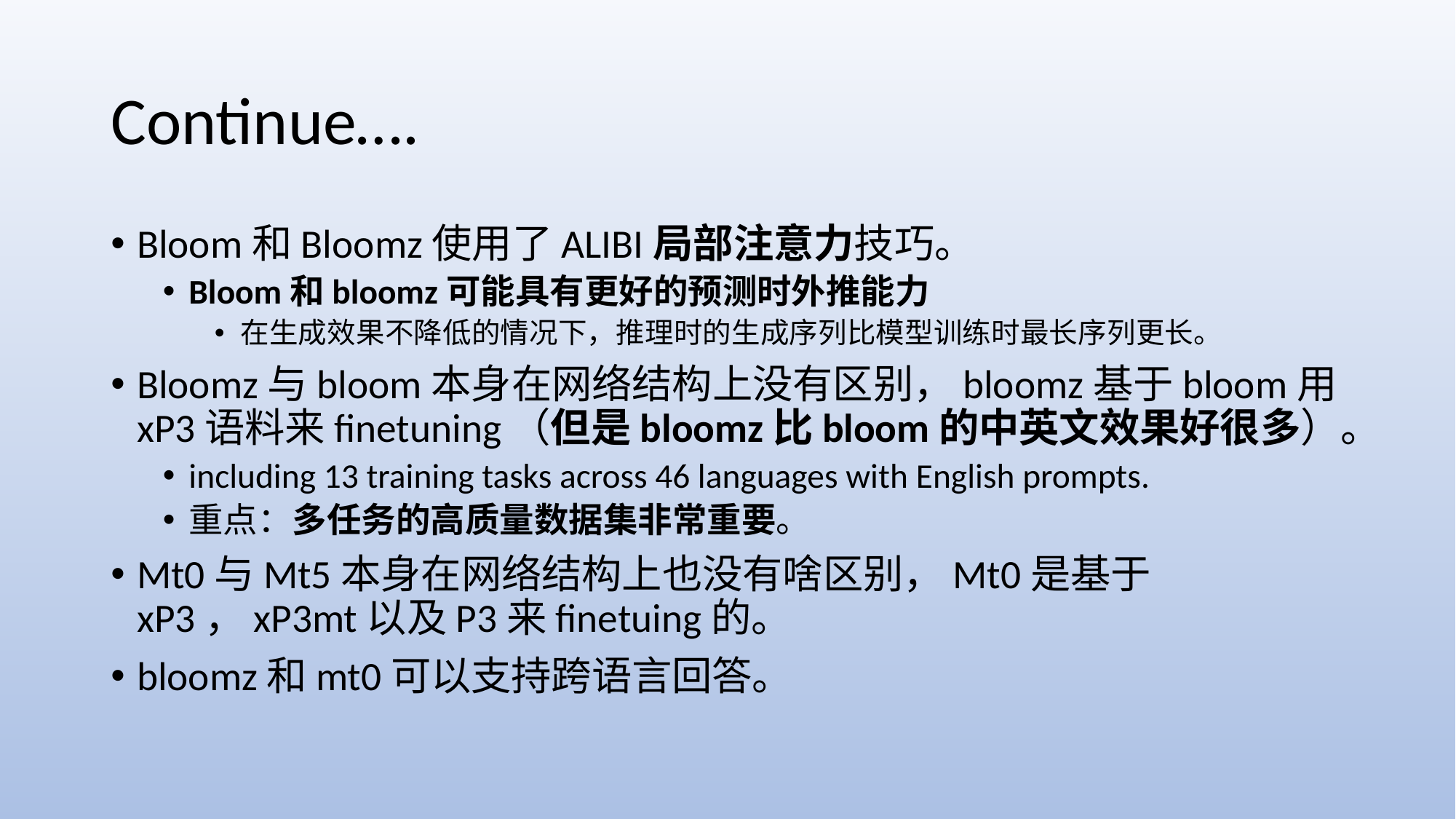

# Continue….
Bloom和Bloomz使用了ALIBI局部注意力技巧。
Bloom和bloomz可能具有更好的预测时外推能力
在生成效果不降低的情况下，推理时的生成序列比模型训练时最长序列更长。
Bloomz与bloom本身在网络结构上没有区别，bloomz基于bloom用xP3语料来finetuning（但是bloomz比bloom的中英文效果好很多）。
including 13 training tasks across 46 languages with English prompts.
重点：多任务的高质量数据集非常重要。
Mt0与Mt5本身在网络结构上也没有啥区别，Mt0是基于xP3，xP3mt以及P3来finetuing的。
bloomz和mt0可以支持跨语言回答。